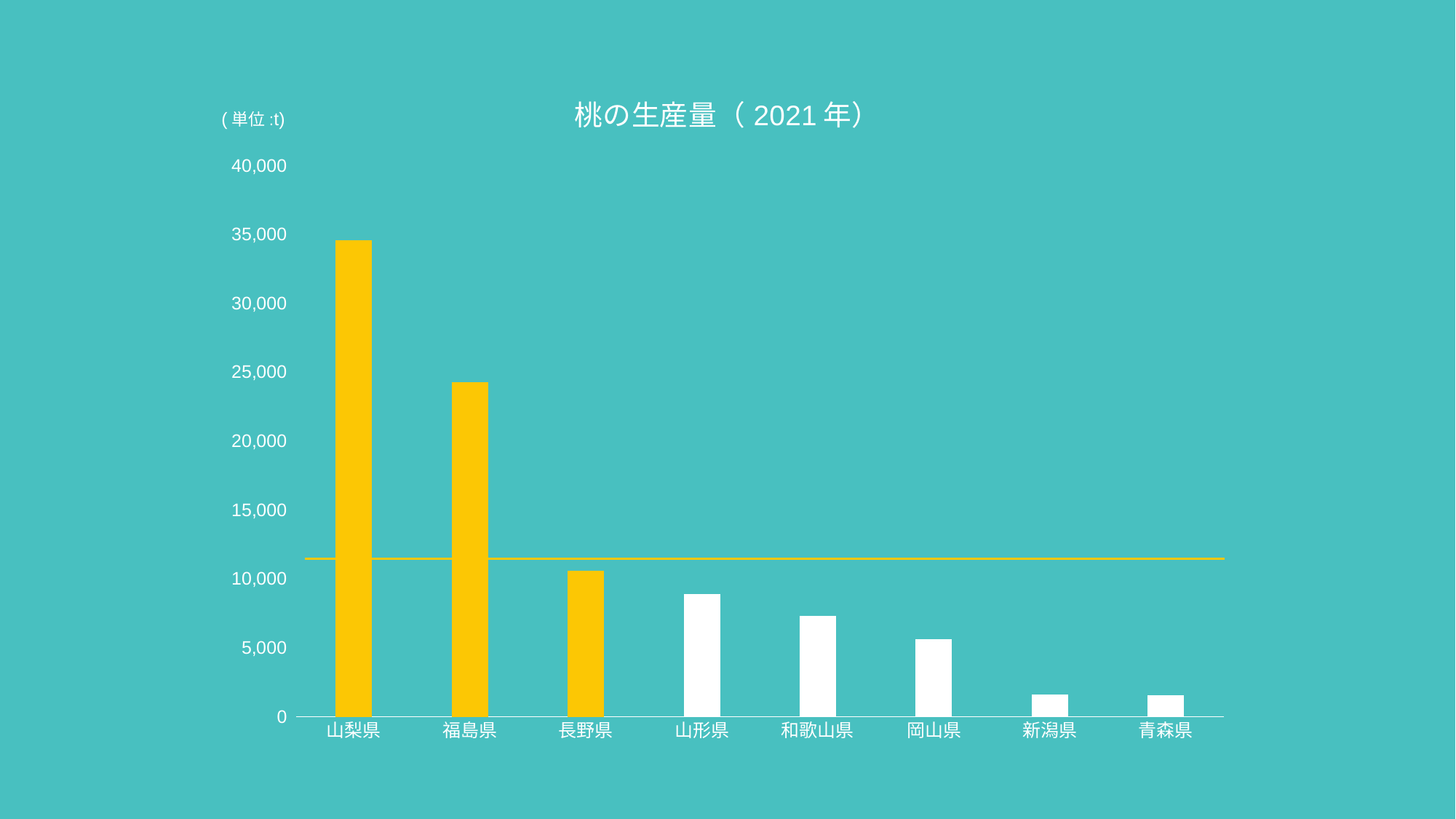

### Chart: 桃の生産量（2021年）

| Category | 生産量 |
|---|---|
| 山梨県 | 34600.0 |
| 福島県 | 24300.0 |
| 長野県 | 10600.0 |
| 山形県 | 8880.0 |
| 和歌山県 | 7310.0 |
| 岡山県 | 5620.0 |
| 新潟県 | 1630.0 |
| 青森県 | 1550.0 |
(単位:t)